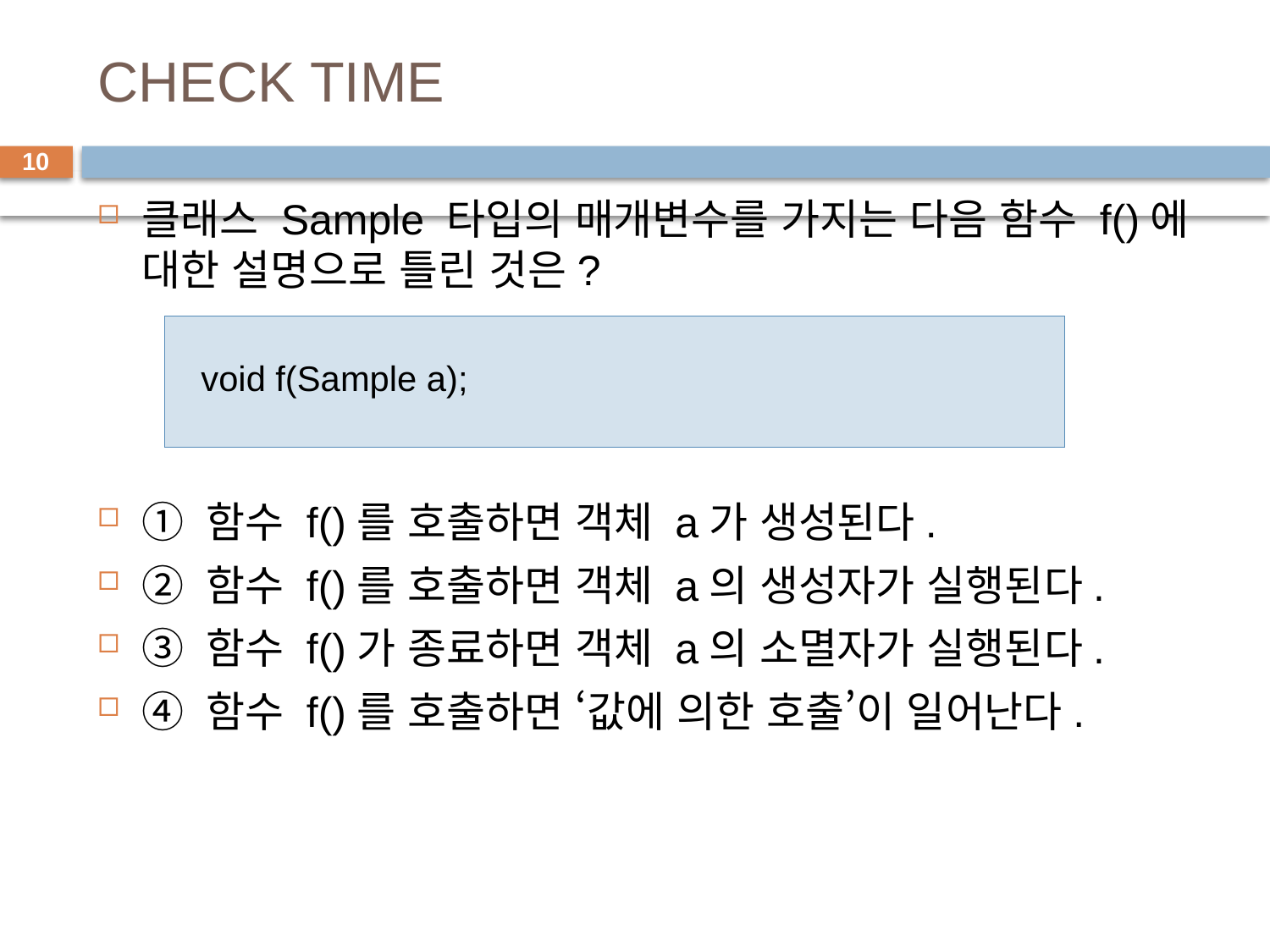

# CHECK TIME
10
클래스 Sample 타입의 매개변수를 가지는 다음 함수 f()에 대한 설명으로 틀린 것은?

① 함수 f()를 호출하면 객체 a가 생성된다.
② 함수 f()를 호출하면 객체 a의 생성자가 실행된다.
③ 함수 f()가 종료하면 객체 a의 소멸자가 실행된다.
④ 함수 f()를 호출하면 ‘값에 의한 호출’이 일어난다.

   void f(Sample a);